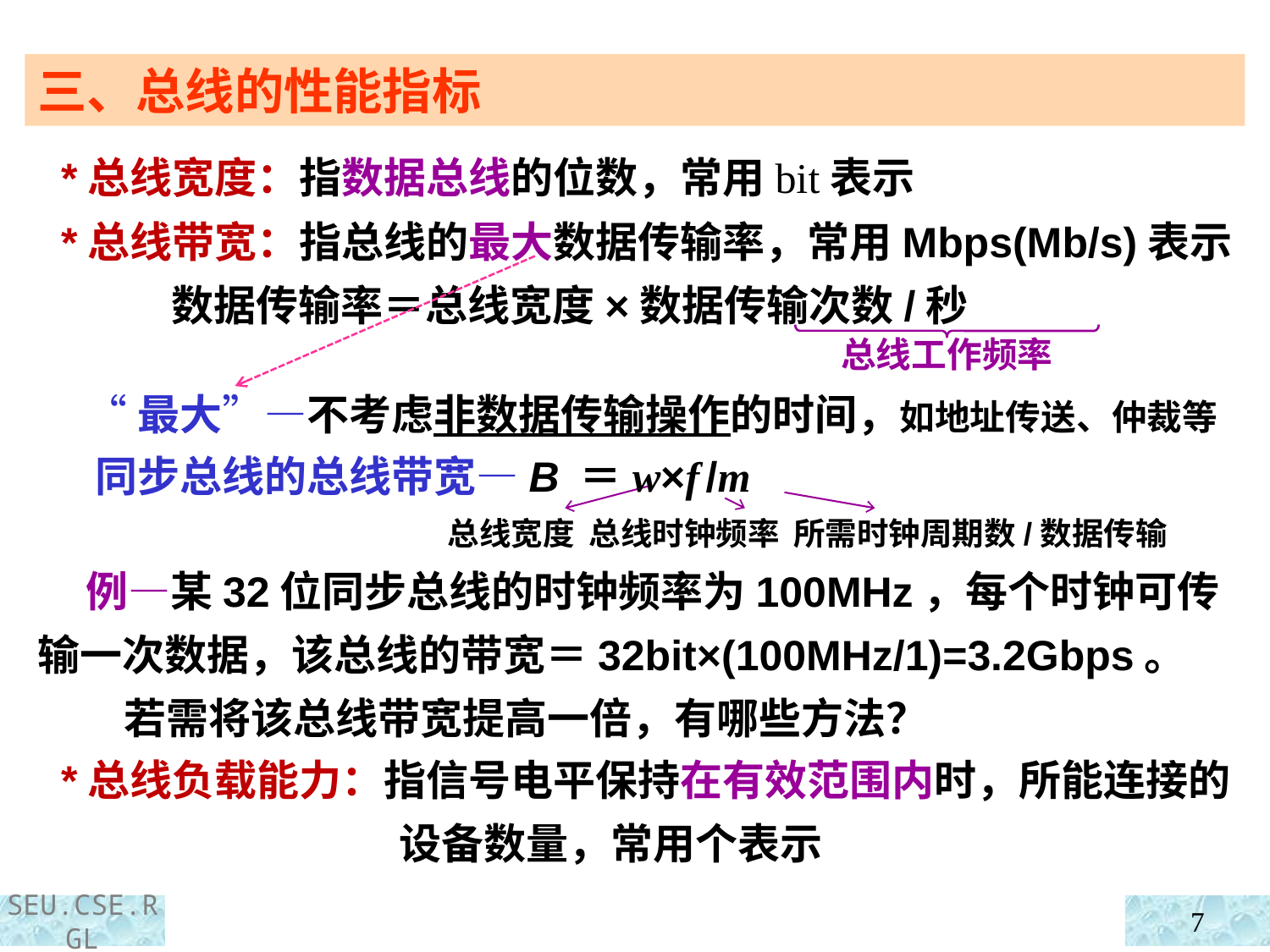

三、总线的性能指标
  *总线宽度：指数据总线的位数，常用bit表示
  *总线带宽：指总线的最大数据传输率，常用Mbps(Mb/s)表示
             数据传输率＝总线宽度×数据传输次数/秒

总线工作频率
     “最大”—不考虑非数据传输操作的时间，如地址传送、仲裁等
     同步总线的总线带宽—B ＝w×f /m
总线宽度  总线时钟频率  所需时钟周期数/数据传输
    例—某32位同步总线的时钟频率为100MHz，每个时钟可传输一次数据，该总线的带宽＝32bit×(100MHz/1)=3.2Gbps。
        若需将该总线带宽提高一倍，有哪些方法？
  *总线负载能力：指信号电平保持在有效范围内时，所能连接的设备数量，常用个表示
7